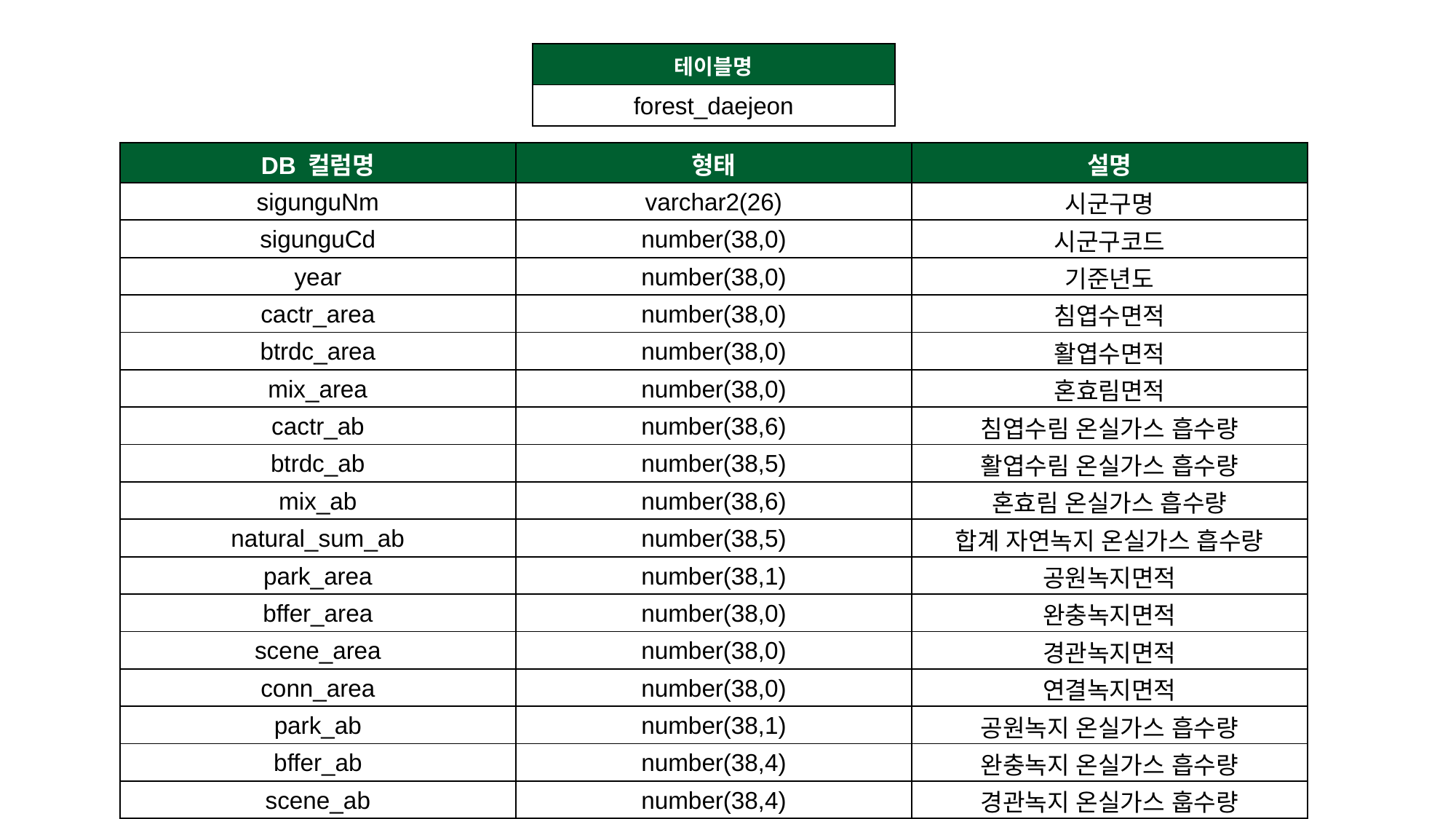

| 테이블명 |
| --- |
| forest\_daejeon |

| DB 컬럼명 | 형태 | 설명 |
| --- | --- | --- |
| sigunguNm | varchar2(26) | 시군구명 |
| sigunguCd | number(38,0) | 시군구코드 |
| year | number(38,0) | 기준년도 |
| cactr\_area | number(38,0) | 침엽수면적 |
| btrdc\_area | number(38,0) | 활엽수면적 |
| mix\_area | number(38,0) | 혼효림면적 |
| cactr\_ab | number(38,6) | 침엽수림 온실가스 흡수량 |
| btrdc\_ab | number(38,5) | 활엽수림 온실가스 흡수량 |
| mix\_ab | number(38,6) | 혼효림 온실가스 흡수량 |
| natural\_sum\_ab | number(38,5) | 합계 자연녹지 온실가스 흡수량 |
| park\_area | number(38,1) | 공원녹지면적 |
| bffer\_area | number(38,0) | 완충녹지면적 |
| scene\_area | number(38,0) | 경관녹지면적 |
| conn\_area | number(38,0) | 연결녹지면적 |
| park\_ab | number(38,1) | 공원녹지 온실가스 흡수량 |
| bffer\_ab | number(38,4) | 완충녹지 온실가스 흡수량 |
| scene\_ab | number(38,4) | 경관녹지 온실가스 훕수량 |
| conn\_ab | number(38,4) | 연결녹지 온실가스 흡수량 |
| artfc\_sum\_ab | number(38,4) | 합계 인공녹지 온실가스 흡수량 |
| all\_sum\_ab | number(38,5) | 합계 온실가스 흡수량 |